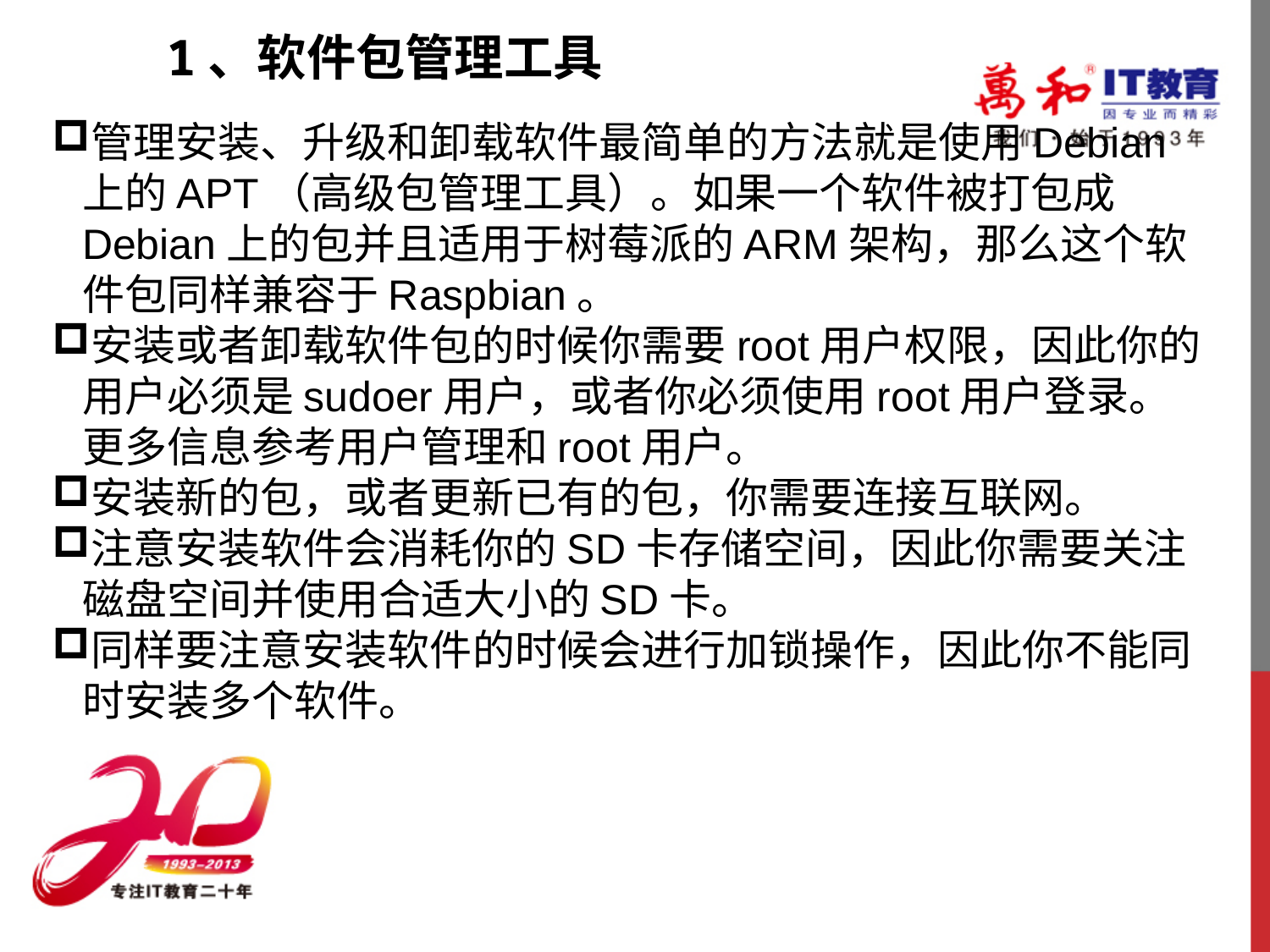

1、软件包管理工具
管理安装、升级和卸载软件最简单的方法就是使用Debian上的APT（高级包管理工具）。如果一个软件被打包成Debian上的包并且适用于树莓派的ARM架构，那么这个软件包同样兼容于Raspbian。
安装或者卸载软件包的时候你需要root用户权限，因此你的用户必须是sudoer用户，或者你必须使用root用户登录。更多信息参考用户管理和root用户。
安装新的包，或者更新已有的包，你需要连接互联网。
注意安装软件会消耗你的SD卡存储空间，因此你需要关注磁盘空间并使用合适大小的SD卡。
同样要注意安装软件的时候会进行加锁操作，因此你不能同时安装多个软件。